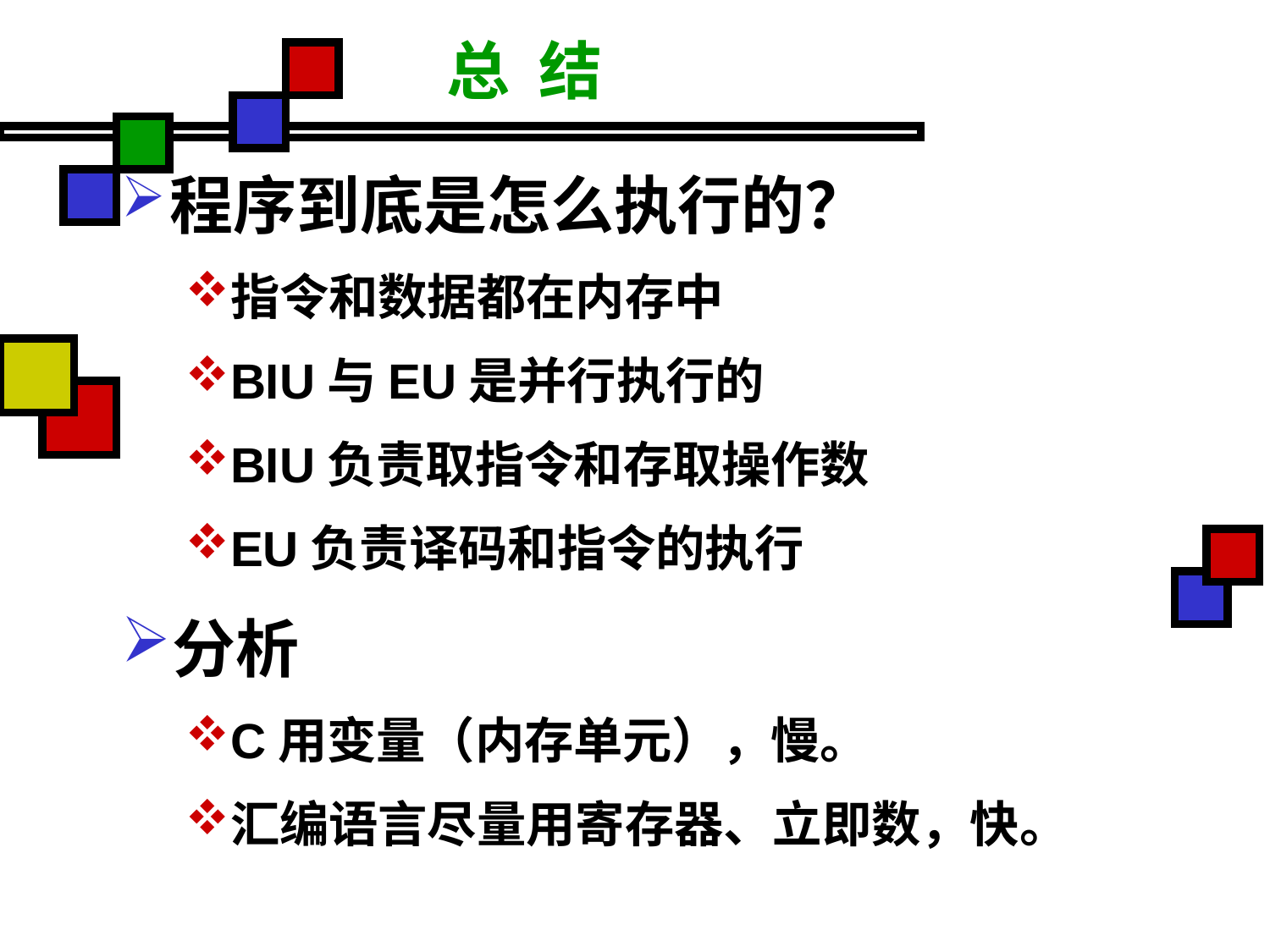

# 总  结
程序到底是怎么执行的？
指令和数据都在内存中
BIU与EU是并行执行的
BIU负责取指令和存取操作数
EU负责译码和指令的执行
分析
C用变量（内存单元），慢。
汇编语言尽量用寄存器、立即数，快。